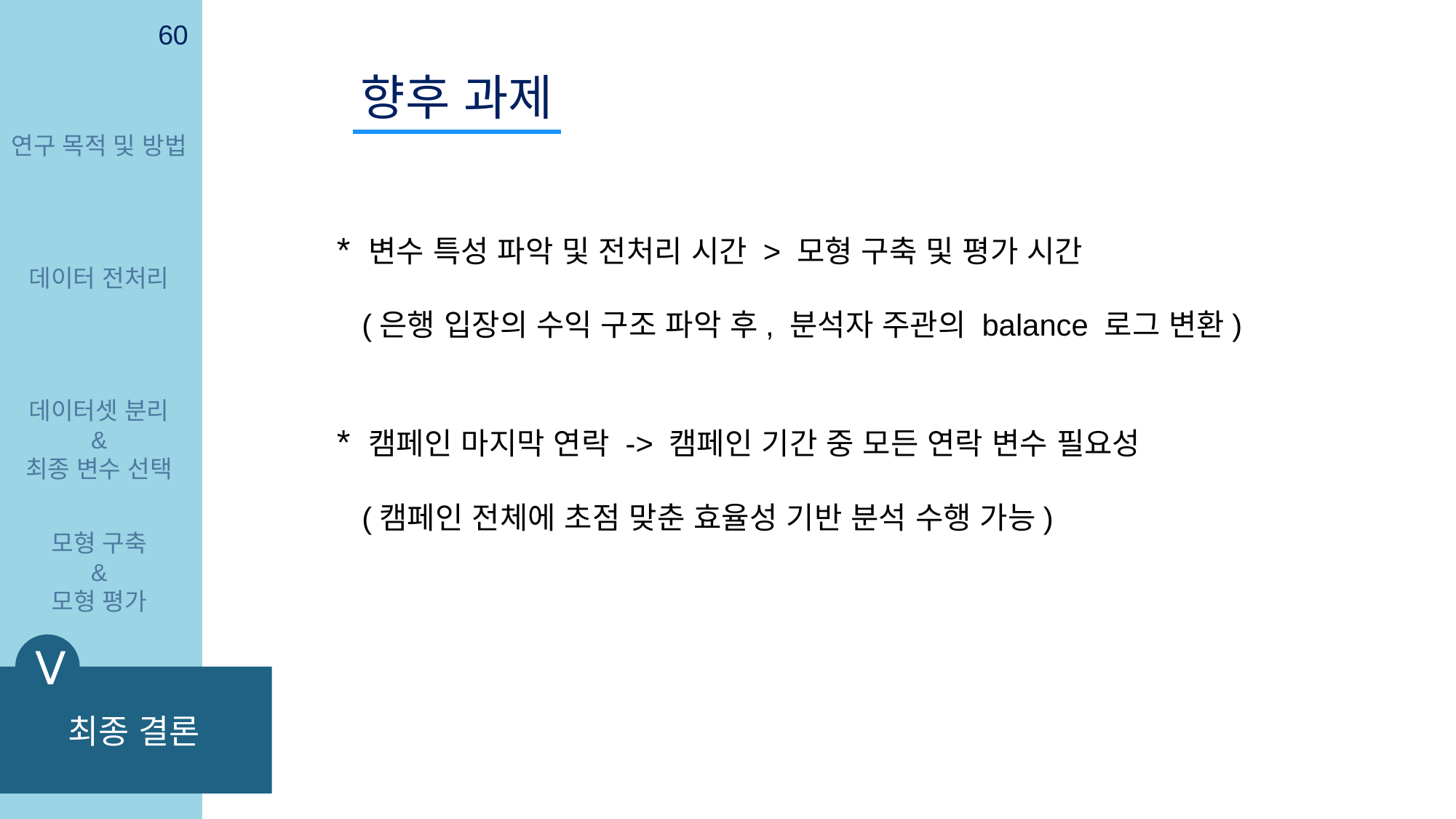

60
향후 과제
연구 목적 및 방법
* 변수 특성 파악 및 전처리 시간 > 모형 구축 및 평가 시간
   (은행 입장의 수익 구조 파악 후, 분석자 주관의 balance 로그 변환)

* 캠페인 마지막 연락 -> 캠페인 기간 중 모든 연락 변수 필요성
   (캠페인 전체에 초점 맞춘 효율성 기반 분석 수행 가능)
데이터 전처리
데이터셋 분리
&
최종 변수 선택
모형 구축
&
모형 평가
Ⅴ
최종 결론